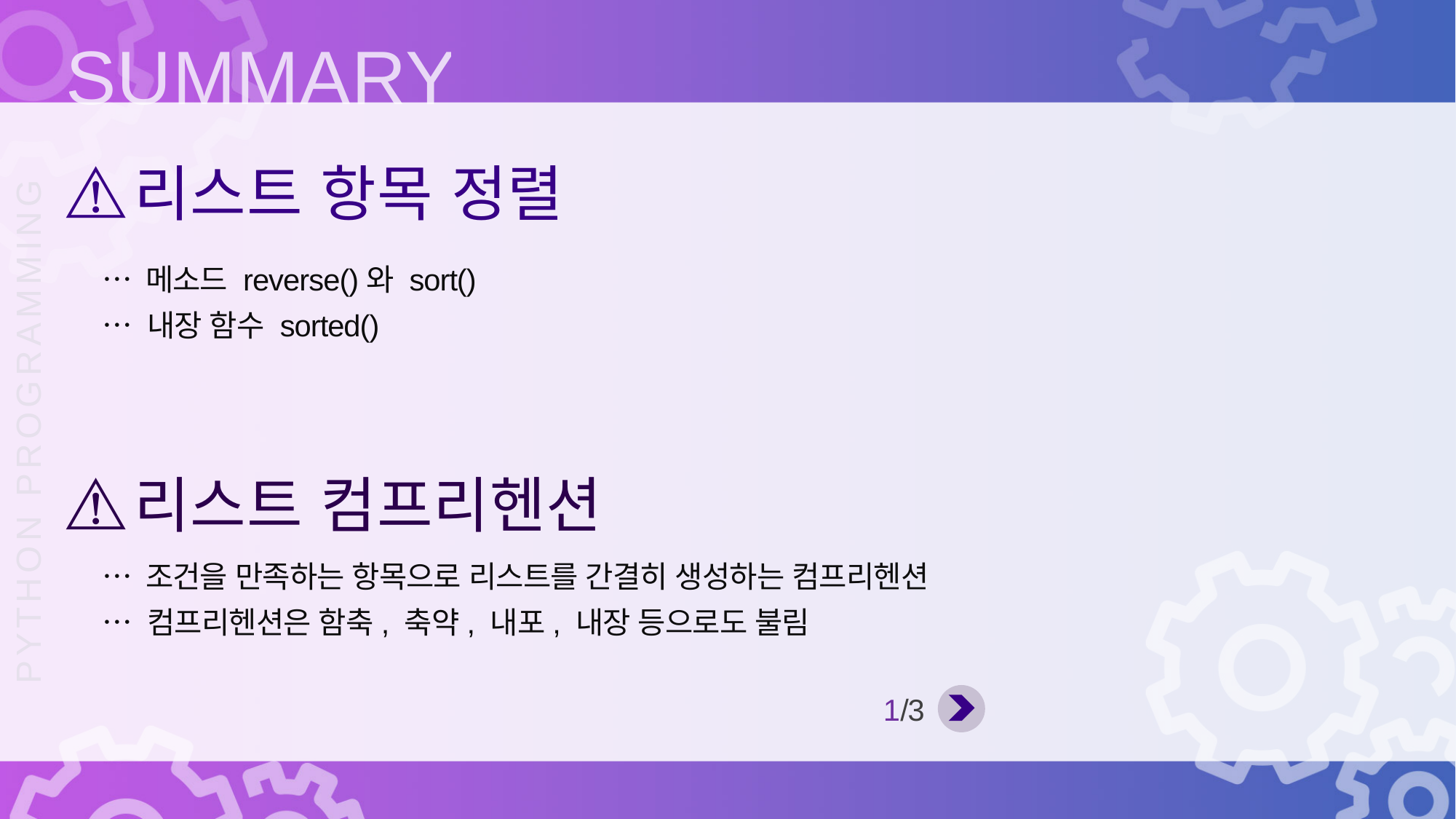

리스트 항목 정렬
… 메소드 reverse()와 sort()
… 내장 함수 sorted()
리스트 컴프리헨션
… 조건을 만족하는 항목으로 리스트를 간결히 생성하는 컴프리헨션
… 컴프리헨션은 함축, 축약, 내포, 내장 등으로도 불림
1/3